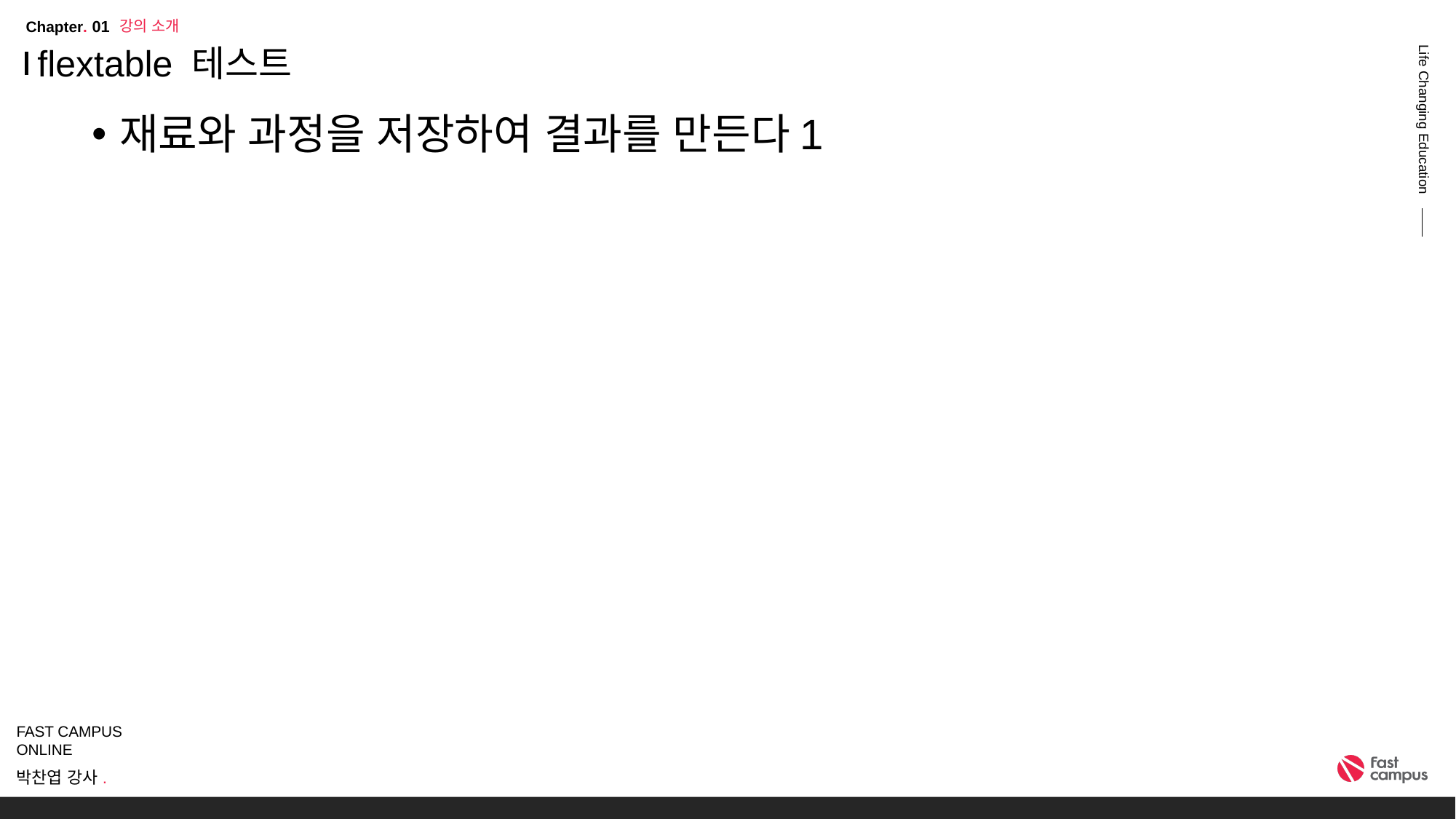

강의 소개
01
# flextable 테스트
재료와 과정을 저장하여 결과를 만든다1